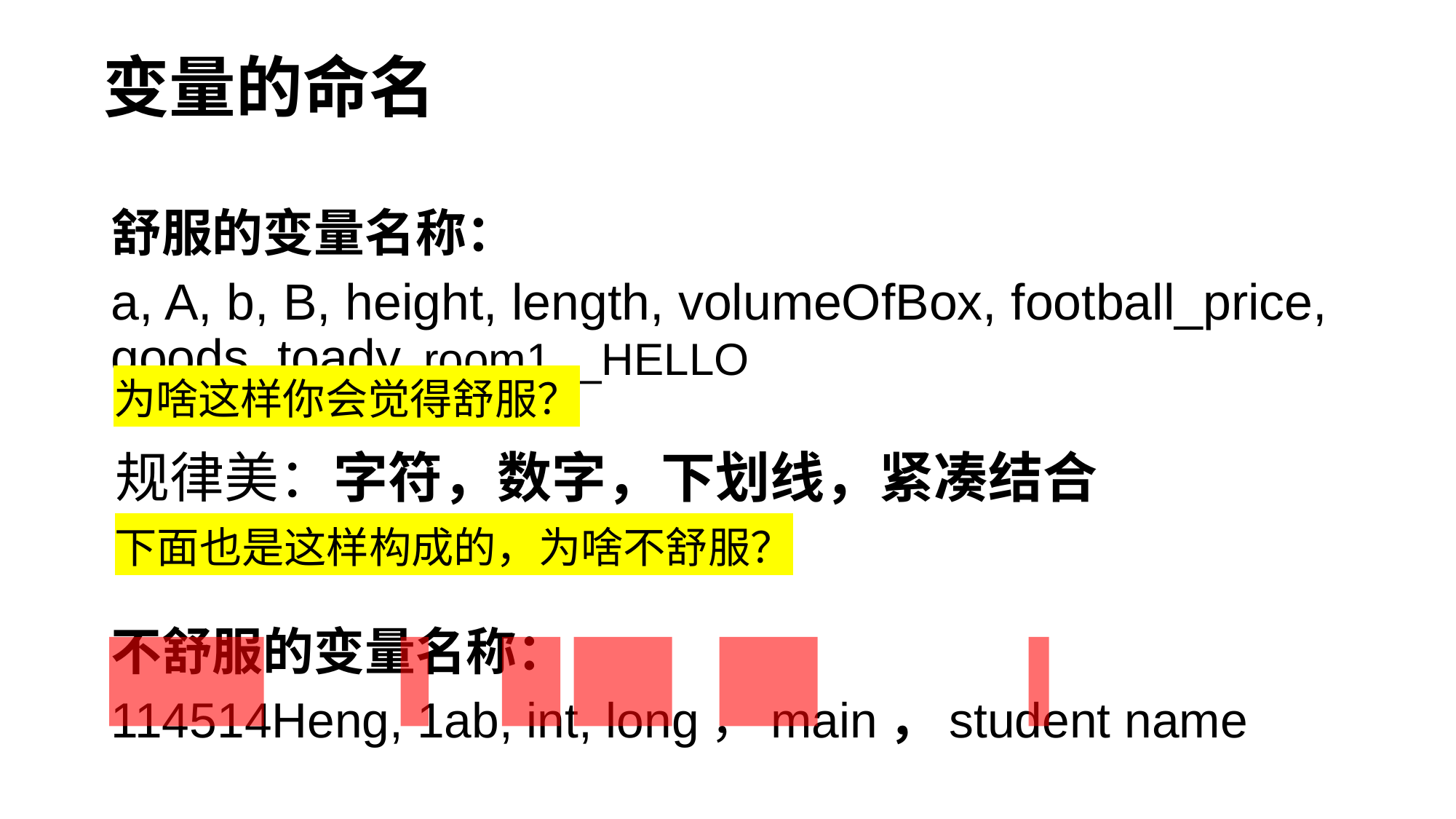

# 变量的命名
舒服的变量名称：
a, A, b, B, height, length, volumeOfBox, football_price, goods_toady, room1, _HELLO

不舒服的变量名称：
114514Heng, 1ab, int, long，main，student name
为啥这样你会觉得舒服？
规律美：字符，数字，下划线，紧凑结合
下面也是这样构成的，为啥不舒服？